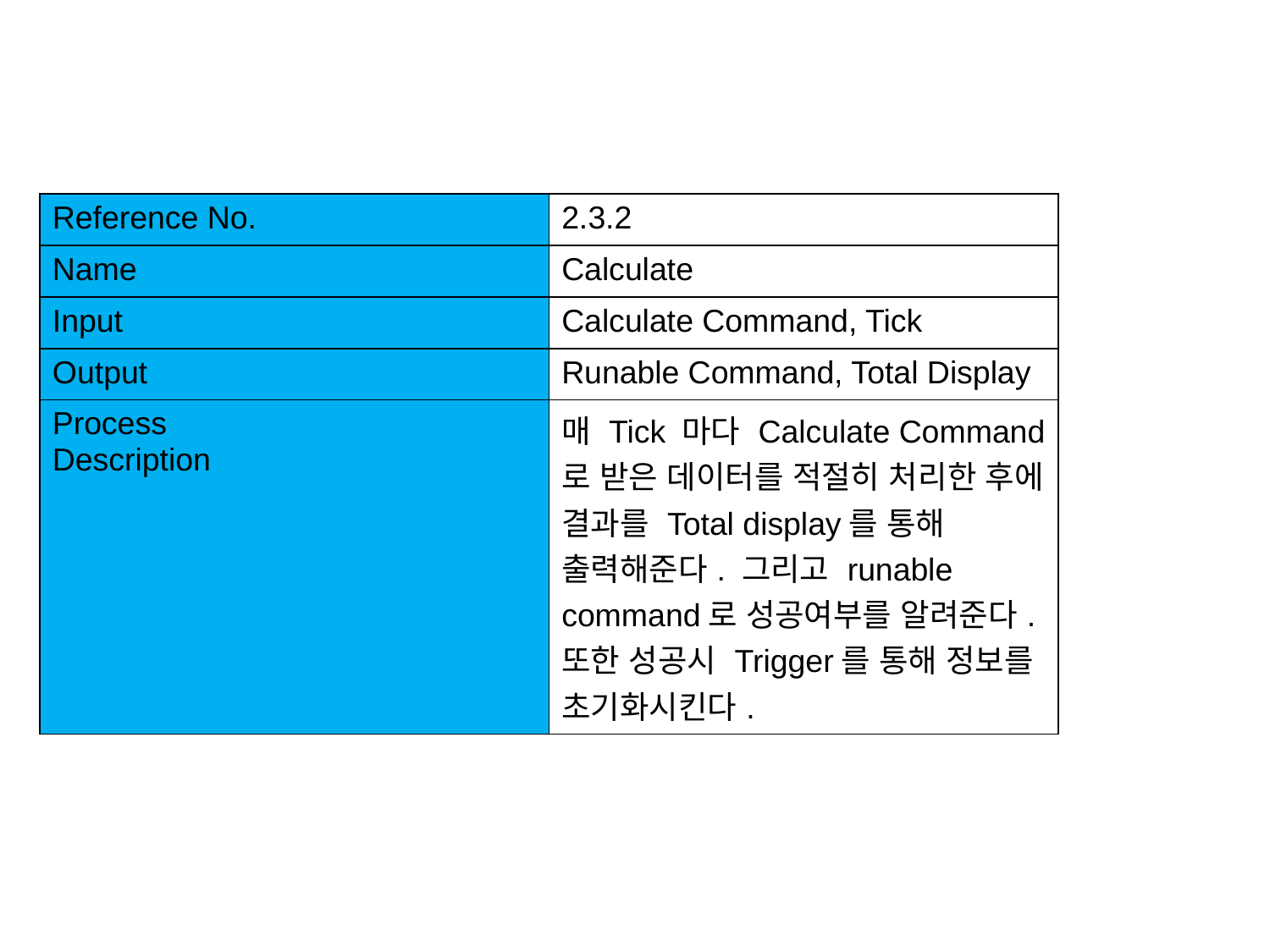

| Reference No. | 2.3.2 |
| --- | --- |
| Name | Calculate |
| Input | Calculate Command, Tick |
| Output | Runable Command, Total Display |
| Process Description | 매 Tick 마다 Calculate Command로 받은 데이터를 적절히 처리한 후에 결과를 Total display를 통해 출력해준다. 그리고 runable command로 성공여부를 알려준다. 또한 성공시 Trigger를 통해 정보를 초기화시킨다. |